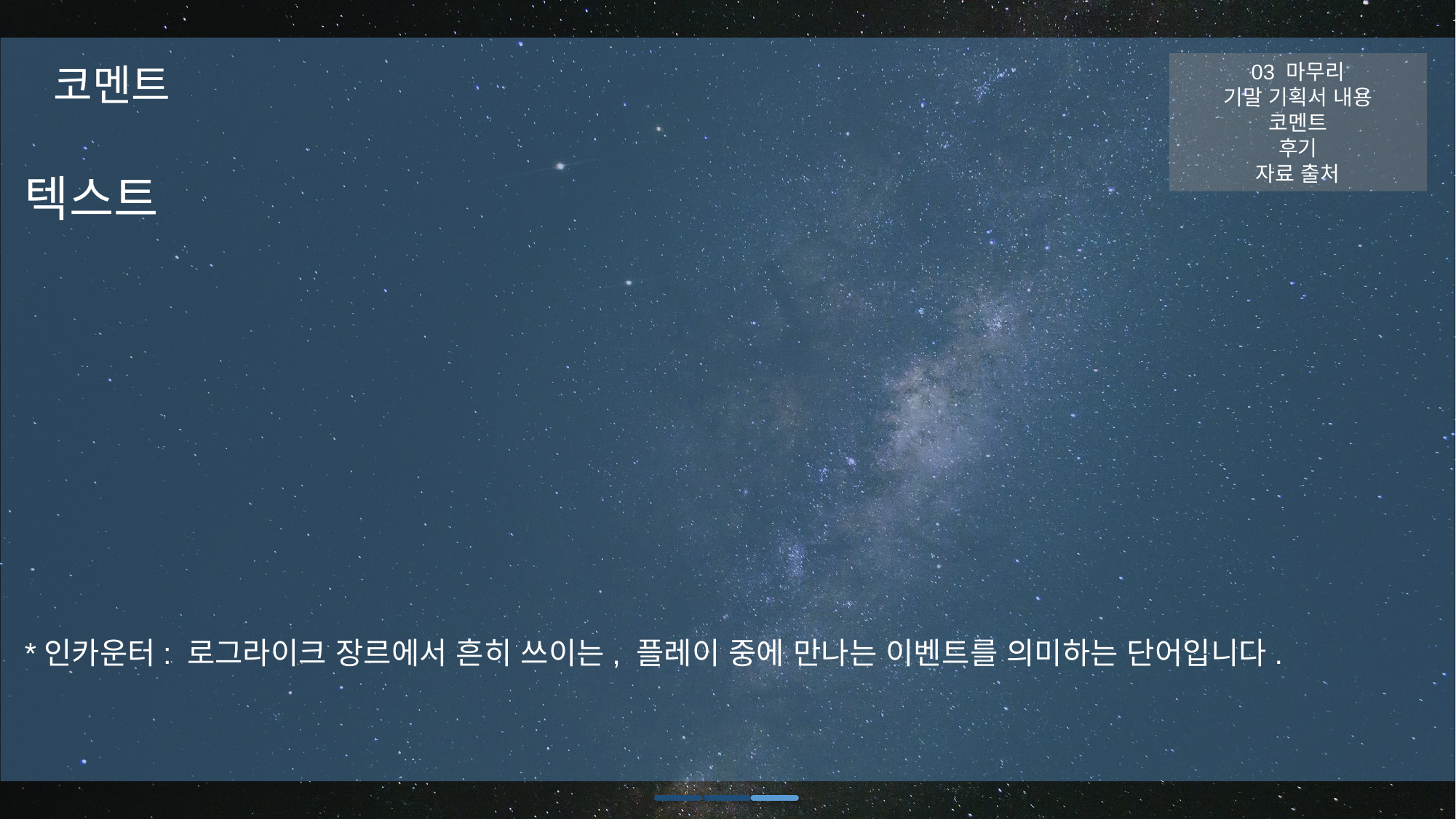

코멘트
03 마무리
기말 기획서 내용
코멘트
후기
자료 출처
텍스트

*인카운터: 로그라이크 장르에서 흔히 쓰이는, 플레이 중에 만나는 이벤트를 의미하는 단어입니다.